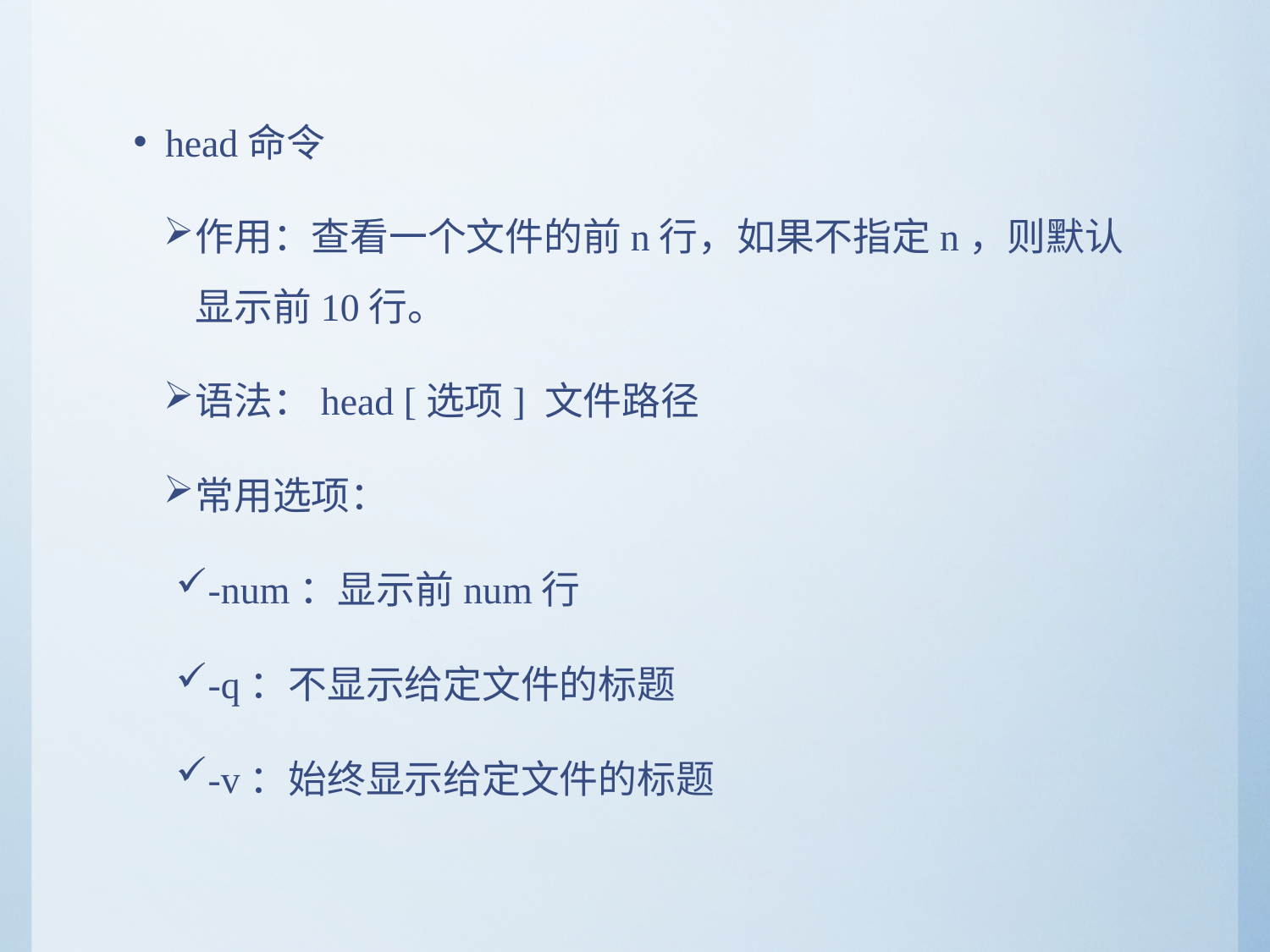

head命令
作用：查看一个文件的前n行，如果不指定n，则默认显示前10行。
语法：head [选项] 文件路径
常用选项：
-num：显示前num行
-q：不显示给定文件的标题
-v：始终显示给定文件的标题